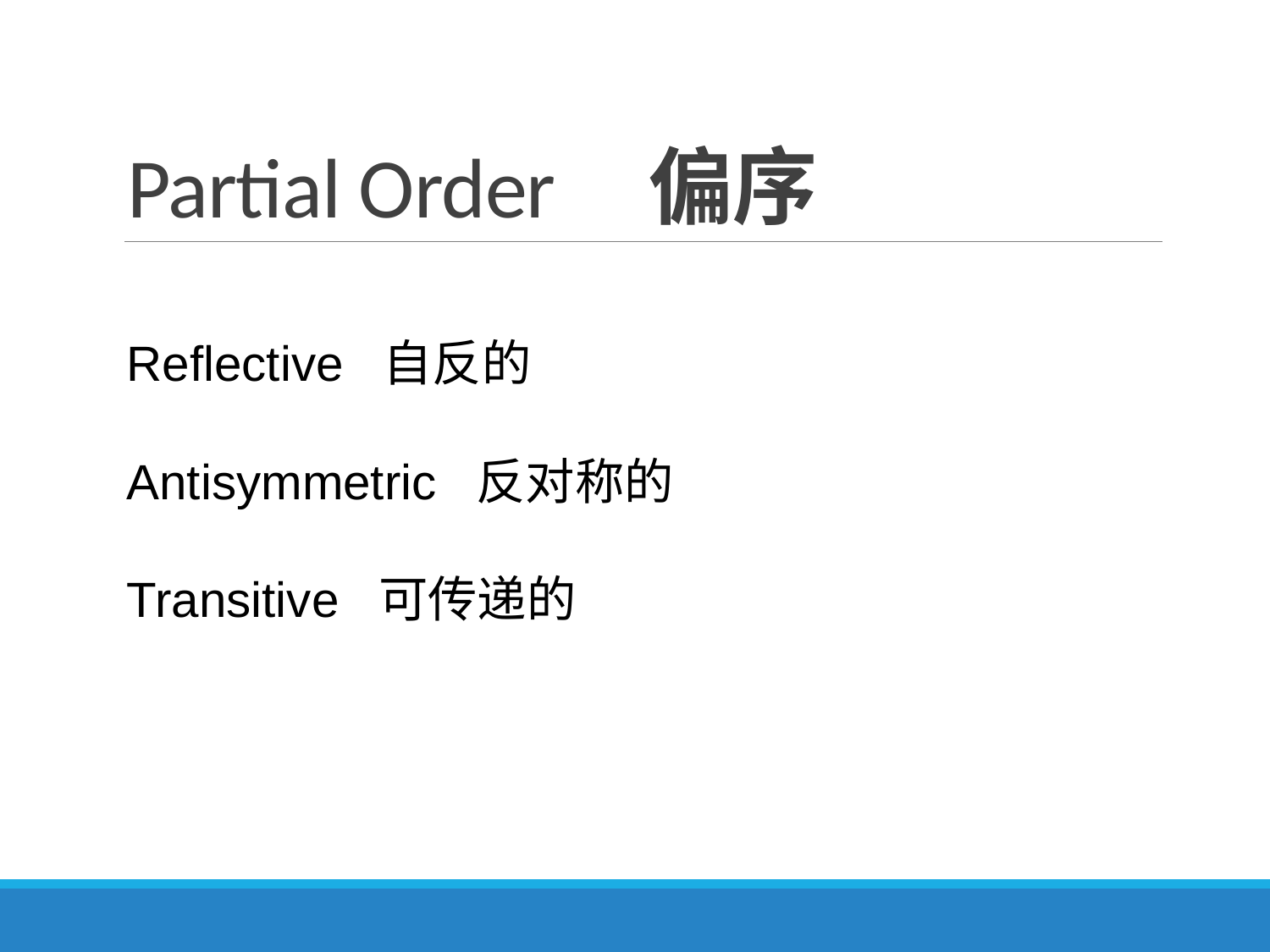

# Partial Order    偏序
Reflective  自反的
Antisymmetric  反对称的
Transitive  可传递的